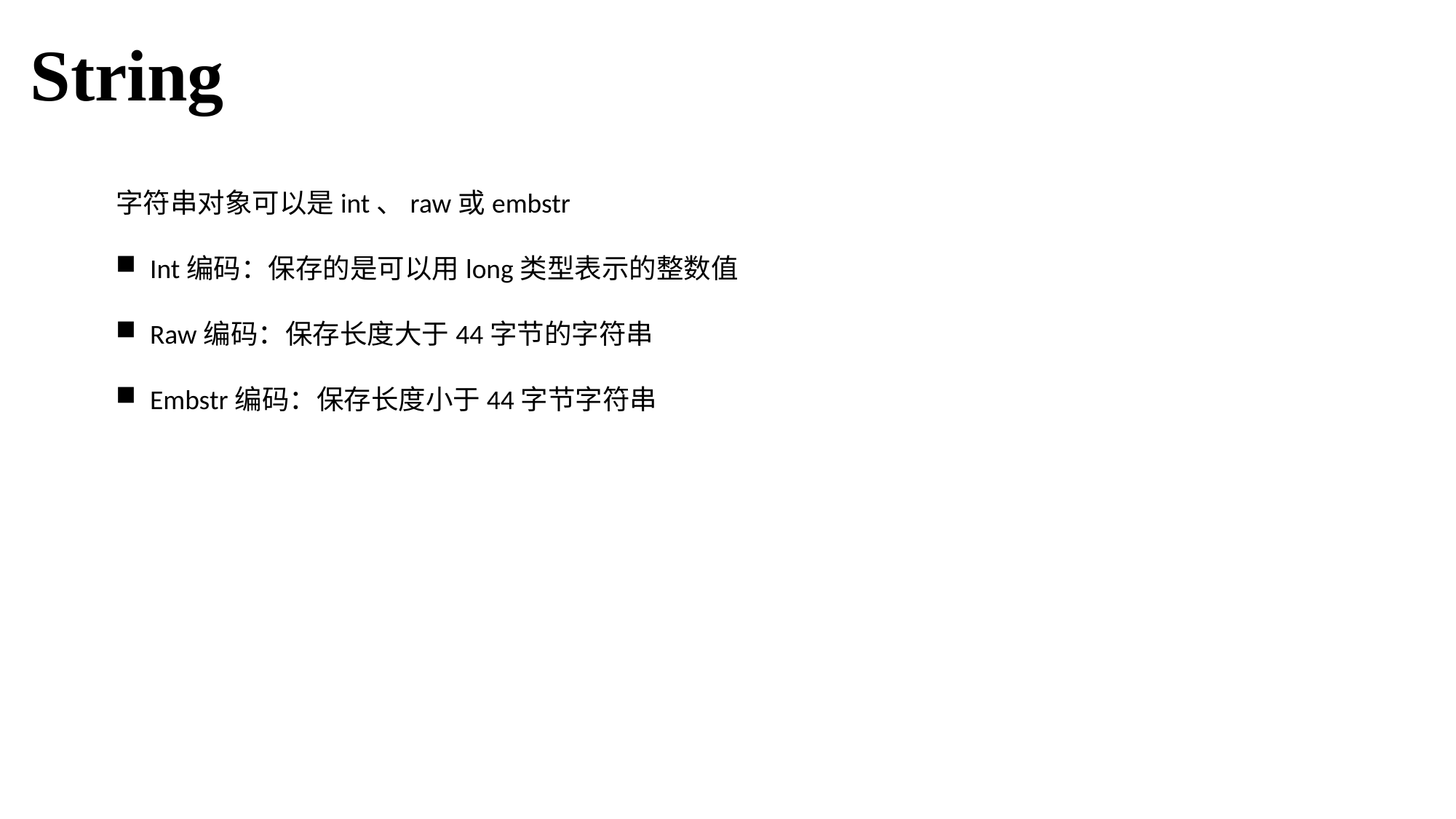

String
字符串对象可以是int、raw或embstr

Int编码：保存的是可以用long类型表示的整数值

Raw编码：保存长度大于44字节的字符串

Embstr编码：保存长度小于44字节字符串